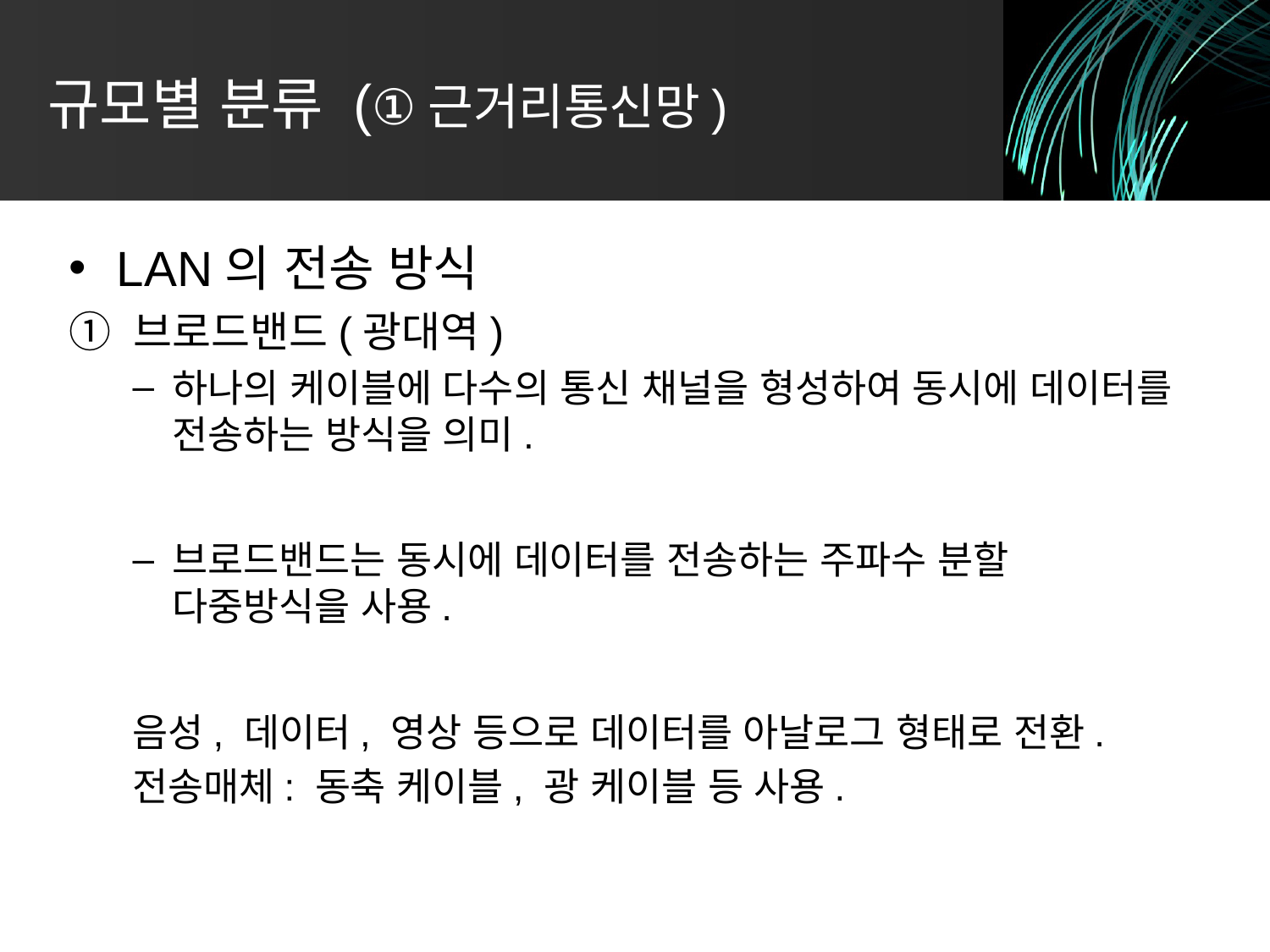

# 규모별 분류 (①근거리통신망)
LAN의 전송 방식
① 브로드밴드(광대역)
하나의 케이블에 다수의 통신 채널을 형성하여 동시에 데이터를 전송하는 방식을 의미.

브로드밴드는 동시에 데이터를 전송하는 주파수 분할 다중방식을 사용.

음성, 데이터, 영상 등으로 데이터를 아날로그 형태로 전환.
전송매체: 동축 케이블, 광 케이블 등 사용.